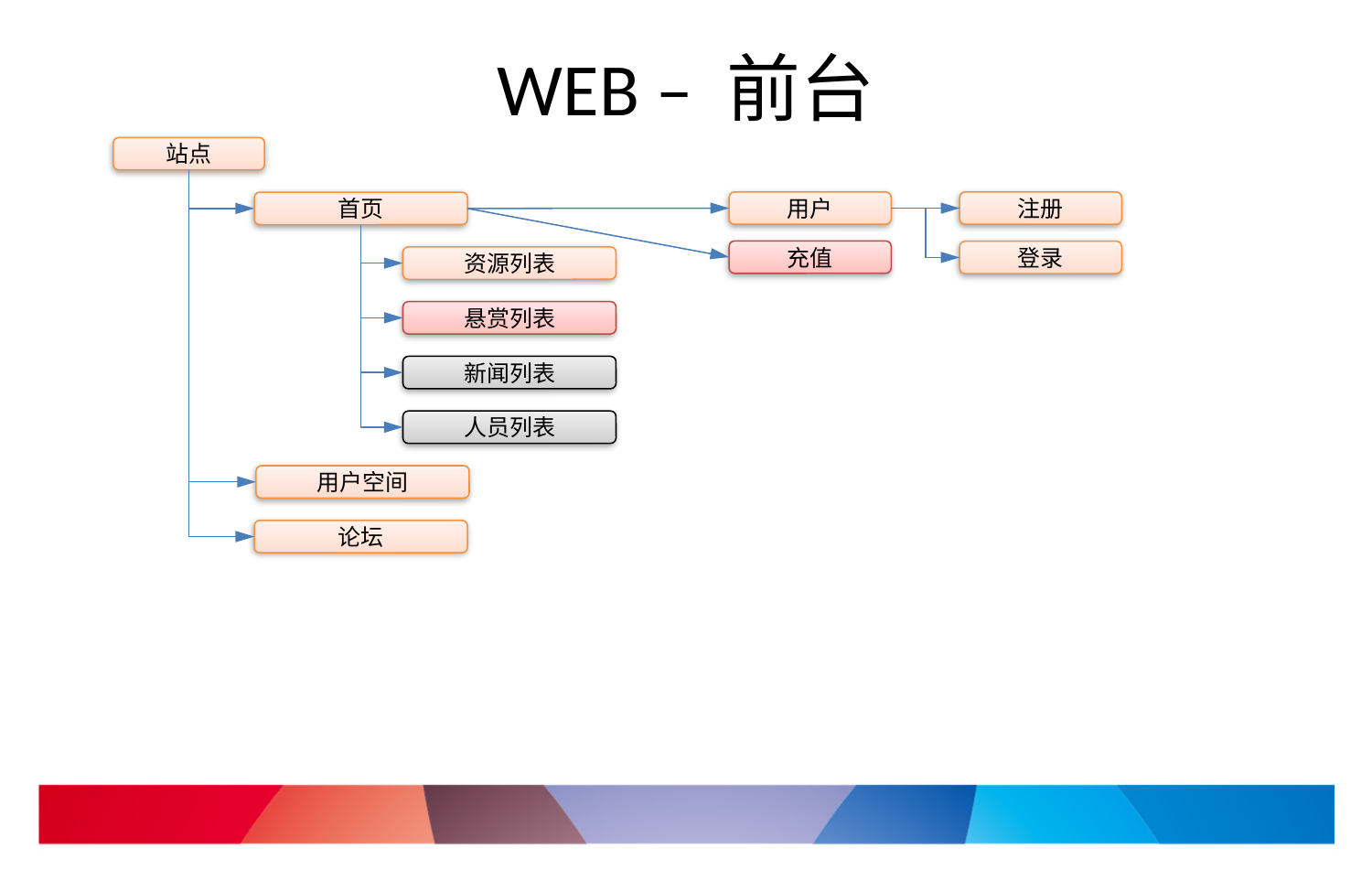

# WEB – 前台
站点
用户
注册
首页
充值
登录
资源列表
悬赏列表
新闻列表
人员列表
用户空间
论坛